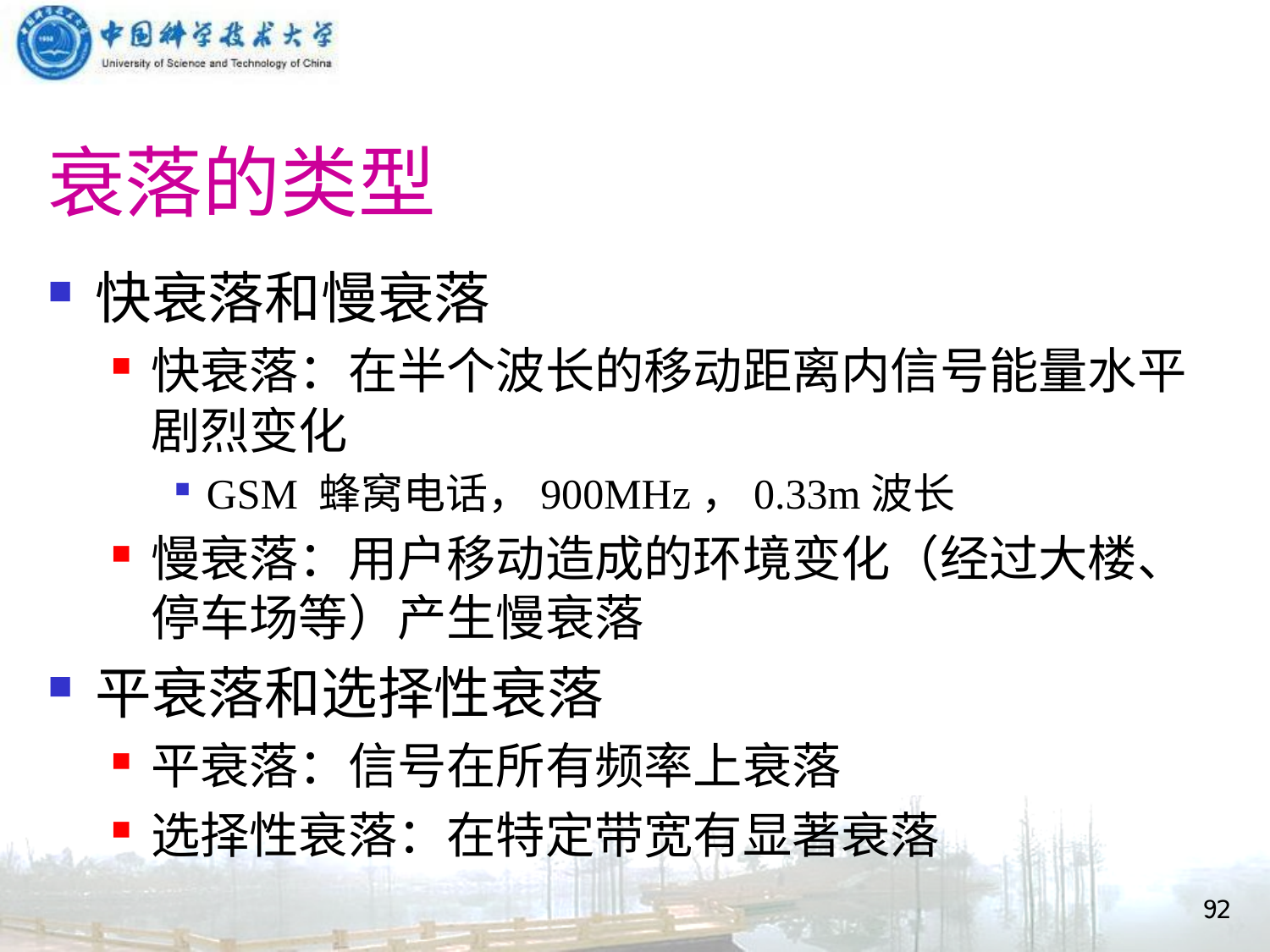

# 衰落的类型
快衰落和慢衰落
快衰落：在半个波长的移动距离内信号能量水平剧烈变化
GSM 蜂窝电话，900MHz，0.33m波长
慢衰落：用户移动造成的环境变化（经过大楼、停车场等）产生慢衰落
平衰落和选择性衰落
平衰落：信号在所有频率上衰落
选择性衰落：在特定带宽有显著衰落

92